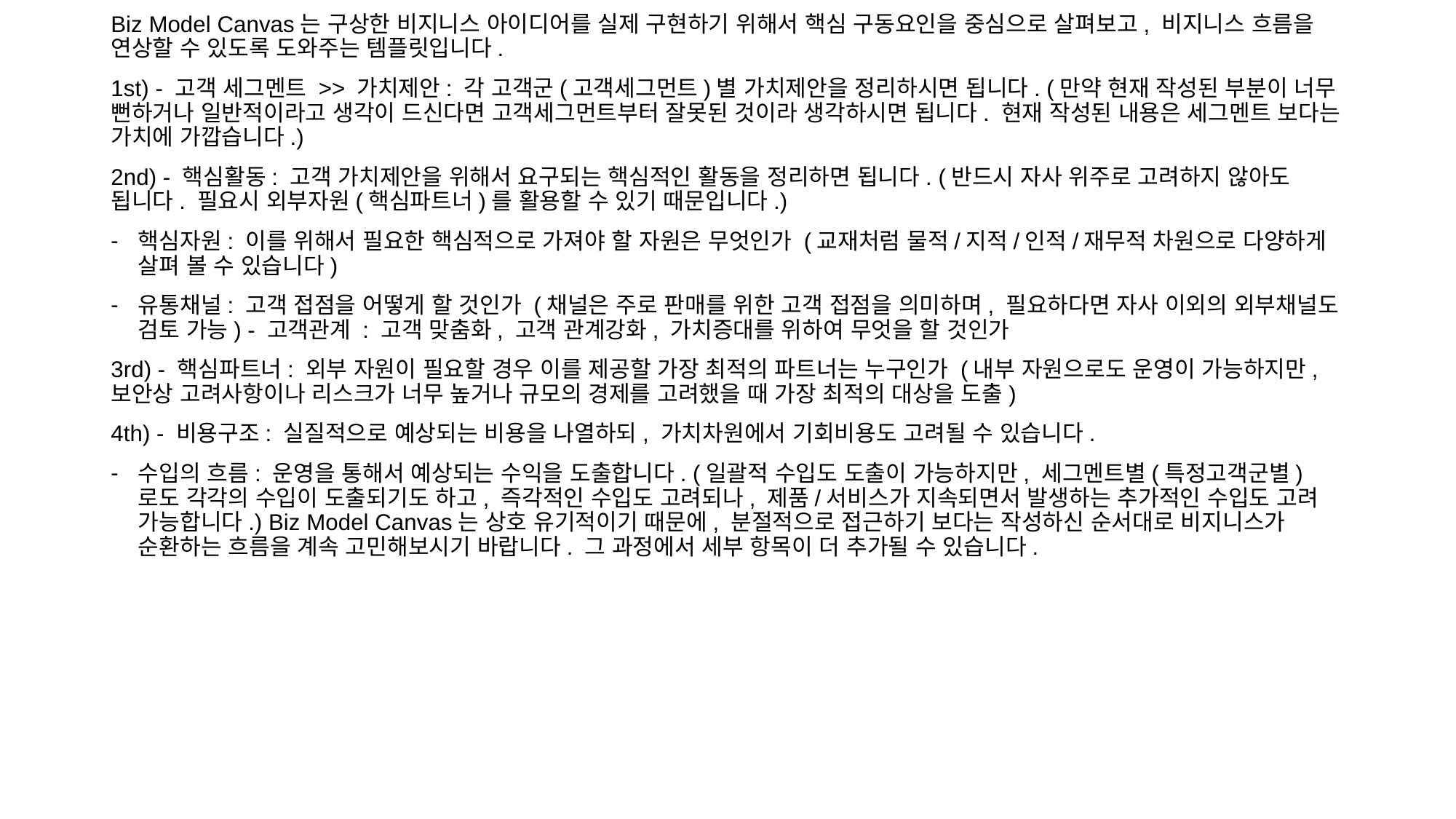

Biz Model Canvas는 구상한 비지니스 아이디어를 실제 구현하기 위해서 핵심 구동요인을 중심으로 살펴보고, 비지니스 흐름을 연상할 수 있도록 도와주는 템플릿입니다.
1st) - 고객 세그멘트 >> 가치제안: 각 고객군(고객세그먼트)별 가치제안을 정리하시면 됩니다. (만약 현재 작성된 부분이 너무 뻔하거나 일반적이라고 생각이 드신다면 고객세그먼트부터 잘못된 것이라 생각하시면 됩니다. 현재 작성된 내용은 세그멘트 보다는 가치에 가깝습니다.)
2nd) - 핵심활동: 고객 가치제안을 위해서 요구되는 핵심적인 활동을 정리하면 됩니다. (반드시 자사 위주로 고려하지 않아도 됩니다. 필요시 외부자원(핵심파트너)를 활용할 수 있기 때문입니다.)
핵심자원: 이를 위해서 필요한 핵심적으로 가져야 할 자원은 무엇인가 (교재처럼 물적/지적/인적/재무적 차원으로 다양하게 살펴 볼 수 있습니다)
유통채널: 고객 접점을 어떻게 할 것인가 (채널은 주로 판매를 위한 고객 접점을 의미하며, 필요하다면 자사 이외의 외부채널도 검토 가능) - 고객관계 : 고객 맞춤화, 고객 관계강화, 가치증대를 위하여 무엇을 할 것인가
3rd) - 핵심파트너: 외부 자원이 필요할 경우 이를 제공할 가장 최적의 파트너는 누구인가 (내부 자원으로도 운영이 가능하지만, 보안상 고려사항이나 리스크가 너무 높거나 규모의 경제를 고려했을 때 가장 최적의 대상을 도출)
4th) - 비용구조: 실질적으로 예상되는 비용을 나열하되, 가치차원에서 기회비용도 고려될 수 있습니다.
수입의 흐름: 운영을 통해서 예상되는 수익을 도출합니다. (일괄적 수입도 도출이 가능하지만, 세그멘트별(특정고객군별) 로도 각각의 수입이 도출되기도 하고, 즉각적인 수입도 고려되나, 제품/서비스가 지속되면서 발생하는 추가적인 수입도 고려 가능합니다.) Biz Model Canvas는 상호 유기적이기 때문에, 분절적으로 접근하기 보다는 작성하신 순서대로 비지니스가 순환하는 흐름을 계속 고민해보시기 바랍니다. 그 과정에서 세부 항목이 더 추가될 수 있습니다.